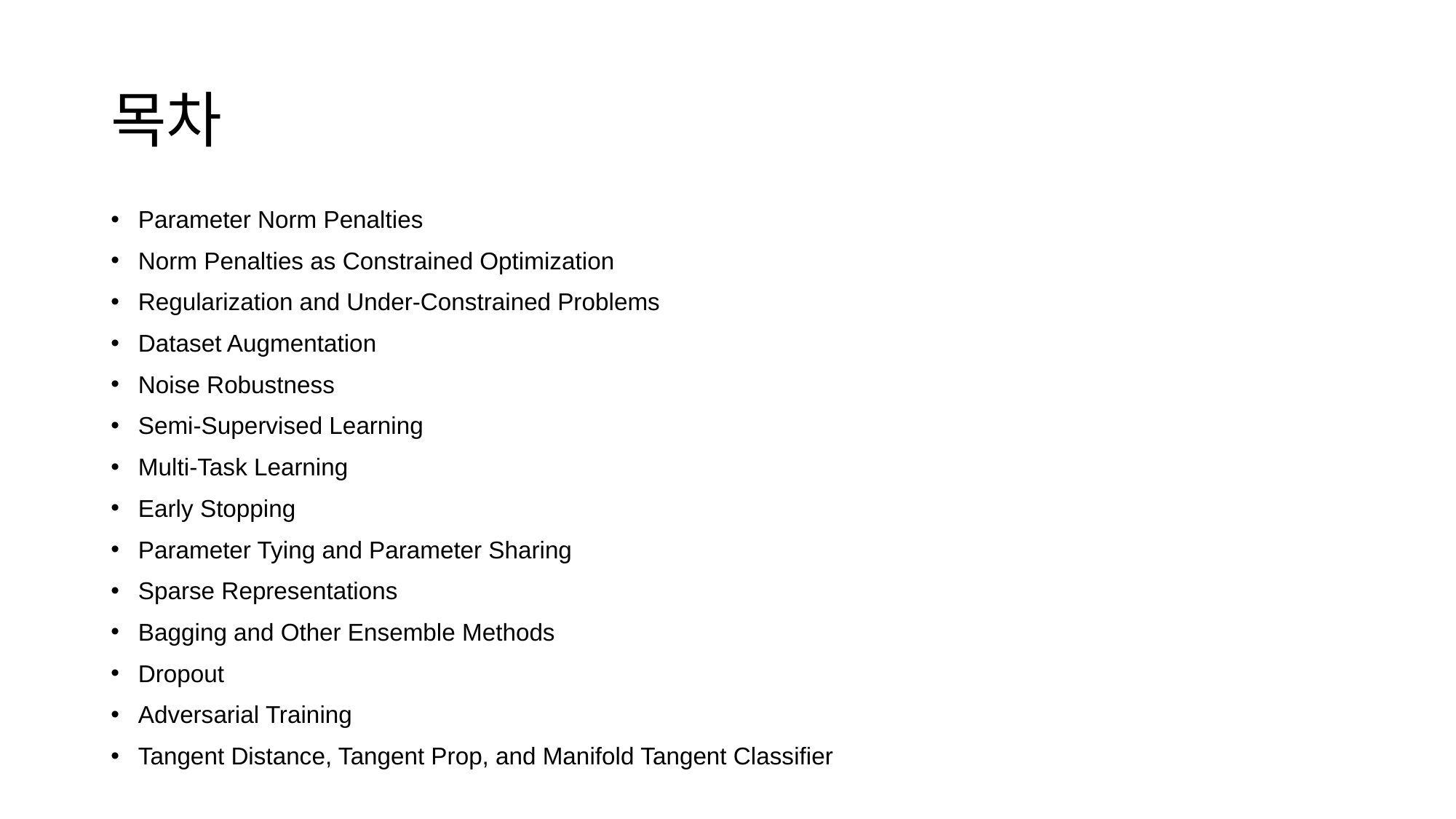

# 목차
Parameter Norm Penalties
Norm Penalties as Constrained Optimization
Regularization and Under-Constrained Problems
Dataset Augmentation
Noise Robustness
Semi-Supervised Learning
Multi-Task Learning
Early Stopping
Parameter Tying and Parameter Sharing
Sparse Representations
Bagging and Other Ensemble Methods
Dropout
Adversarial Training
Tangent Distance, Tangent Prop, and Manifold Tangent Classifier